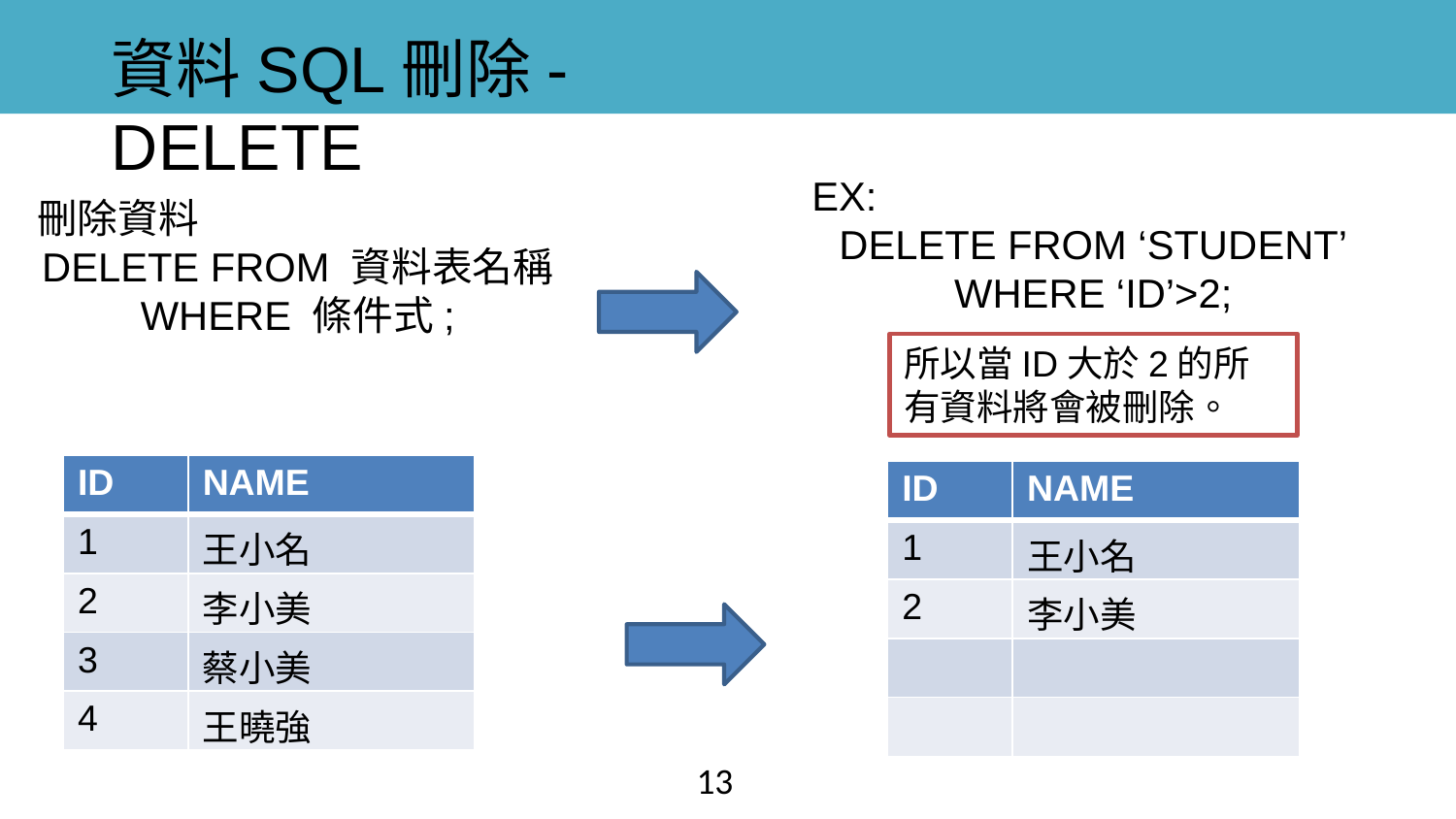

資料SQL刪除-DELETE
EX:
DELETE FROM ‘STUDENT’
WHERE ‘ID’>2;
刪除資料
DELETE FROM 資料表名稱
WHERE 條件式;

所以當ID大於2的所有資料將會被刪除。
| ID | NAME |
| --- | --- |
| 1 | 王小名 |
| 2 | 李小美 |
| 3 | 蔡小美 |
| 4 | 王曉強 |
| ID | NAME |
| --- | --- |
| 1 | 王小名 |
| 2 | 李小美 |
|  |  |
|  |  |

13